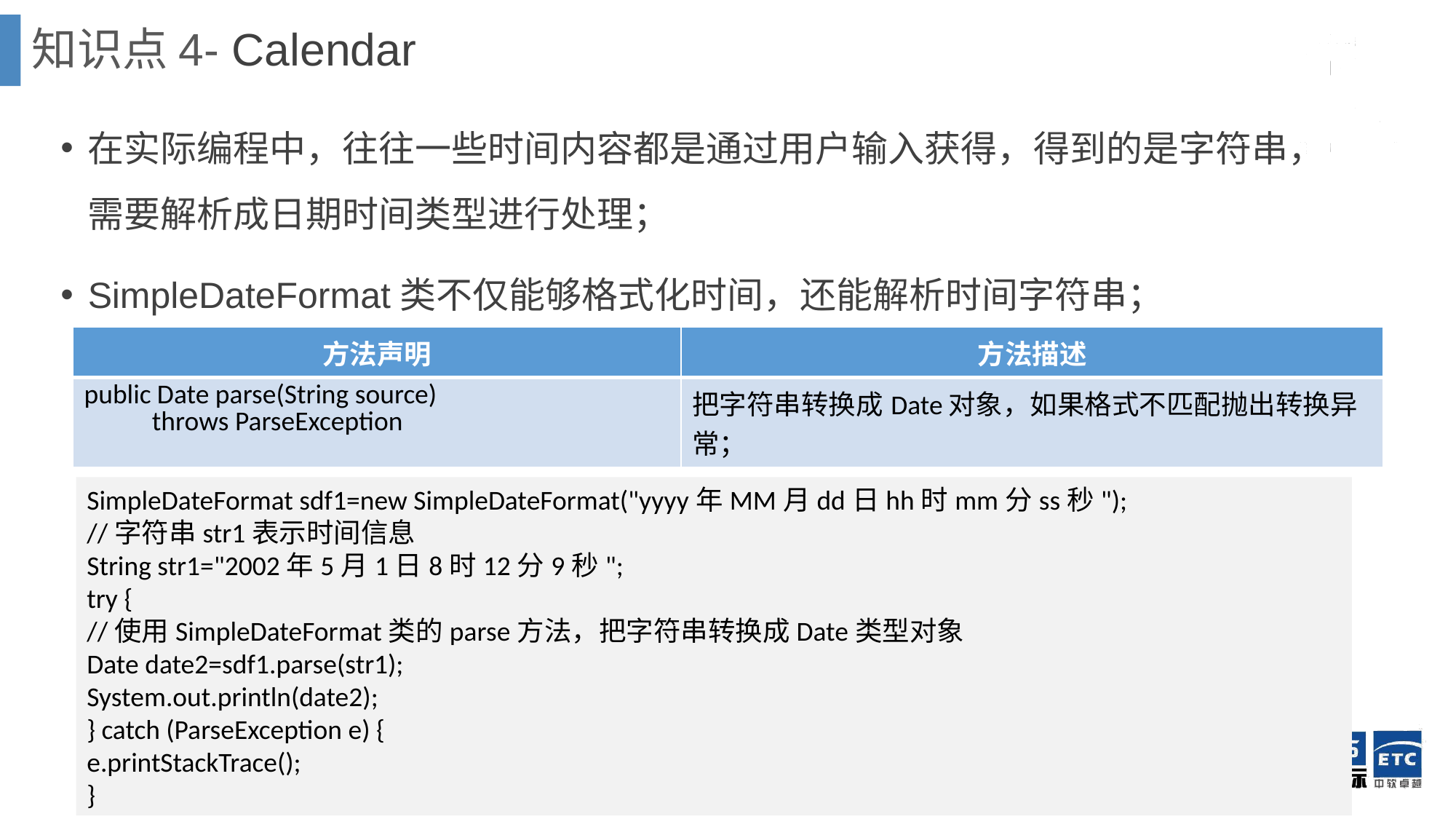

# 知识点4- Calendar
在实际编程中，往往一些时间内容都是通过用户输入获得，得到的是字符串，需要解析成日期时间类型进行处理；
SimpleDateFormat类不仅能够格式化时间，还能解析时间字符串；
| 方法声明 | 方法描述 |
| --- | --- |
| public Date parse(String source) throws ParseException | 把字符串转换成Date对象，如果格式不匹配抛出转换异常； |
SimpleDateFormat sdf1=new SimpleDateFormat("yyyy年MM月dd日hh时mm分ss秒");
//字符串str1表示时间信息
String str1="2002年5月1日8时12分9秒";
try {
//使用SimpleDateFormat类的parse方法，把字符串转换成Date类型对象
Date date2=sdf1.parse(str1);
System.out.println(date2);
} catch (ParseException e) {
e.printStackTrace();
}